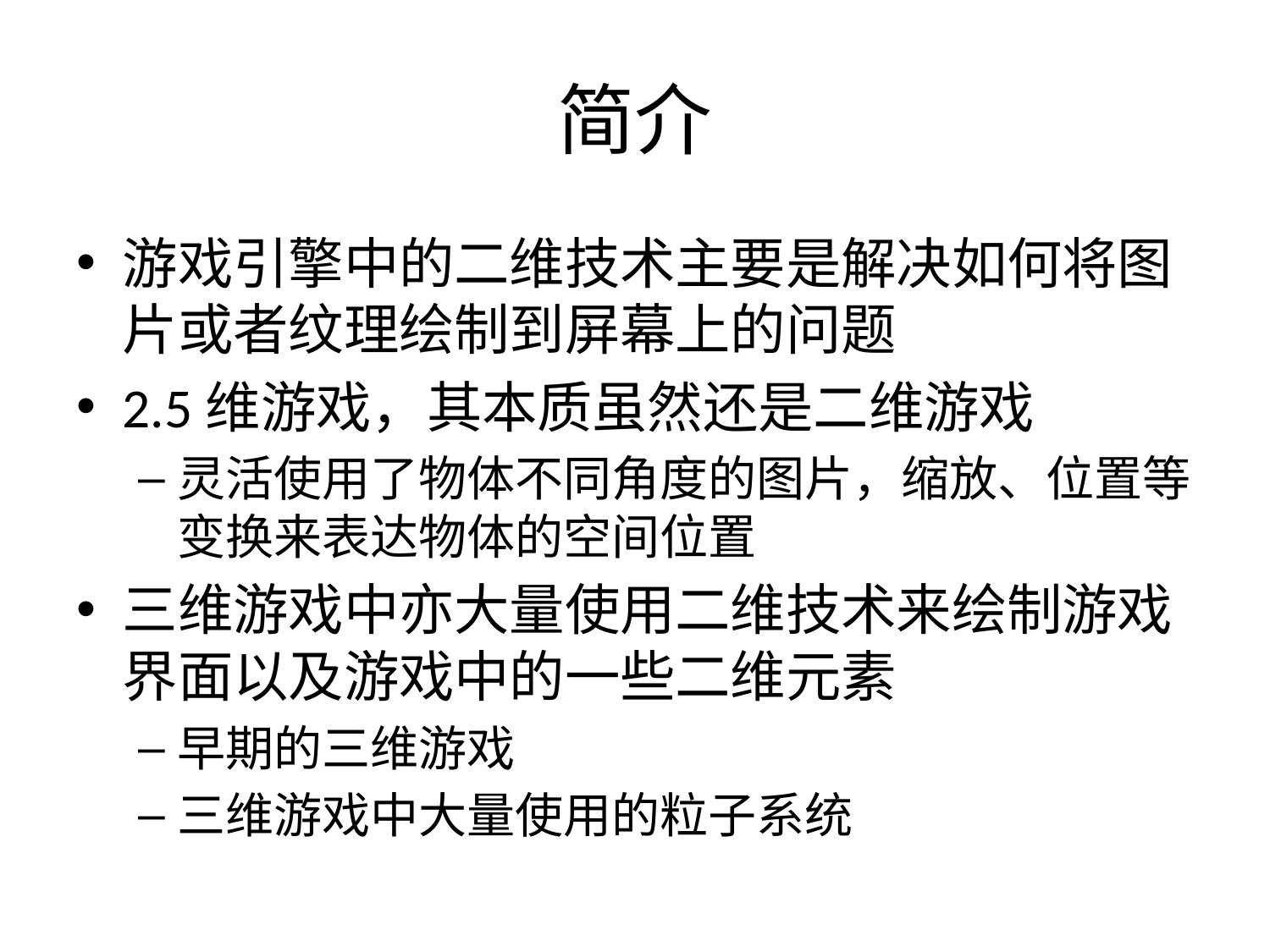

# 简介
游戏引擎中的二维技术主要是解决如何将图片或者纹理绘制到屏幕上的问题
2.5维游戏，其本质虽然还是二维游戏
灵活使用了物体不同角度的图片，缩放、位置等变换来表达物体的空间位置
三维游戏中亦大量使用二维技术来绘制游戏界面以及游戏中的一些二维元素
早期的三维游戏
三维游戏中大量使用的粒子系统